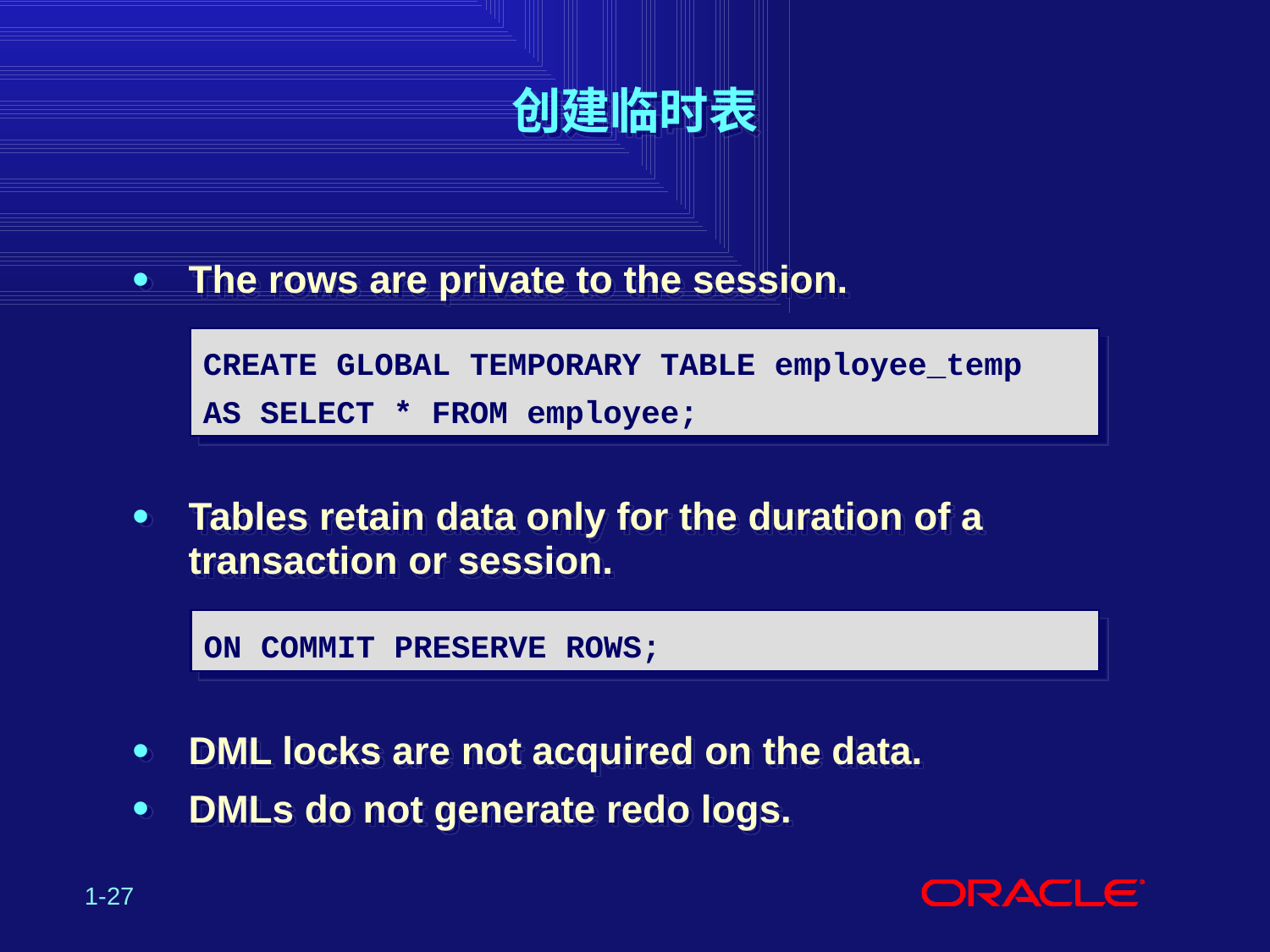

# 创建临时表
The rows are private to the session.
Tables retain data only for the duration of a transaction or session.
DML locks are not acquired on the data.
DMLs do not generate redo logs.
CREATE GLOBAL TEMPORARY TABLE employee_temp
AS SELECT * FROM employee;
ON COMMIT PRESERVE ROWS;